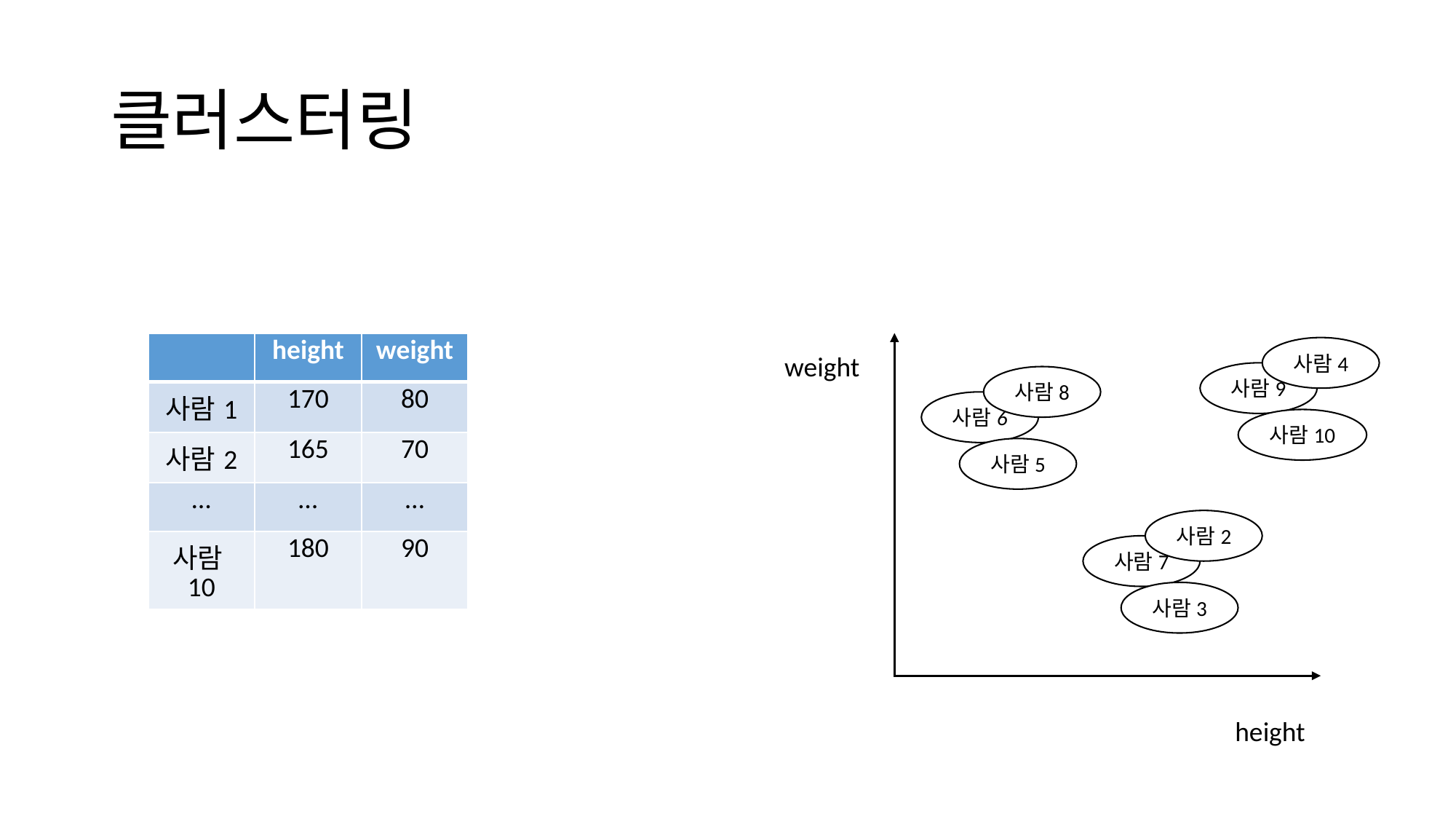

# 클러스터링
|  | height | weight |
| --- | --- | --- |
| 사람1 | 170 | 80 |
| 사람2 | 165 | 70 |
| … | … | … |
| 사람10 | 180 | 90 |
사람4
weight
사람9
사람8
사람6
사람10
사람5
사람2
사람7
사람3
height